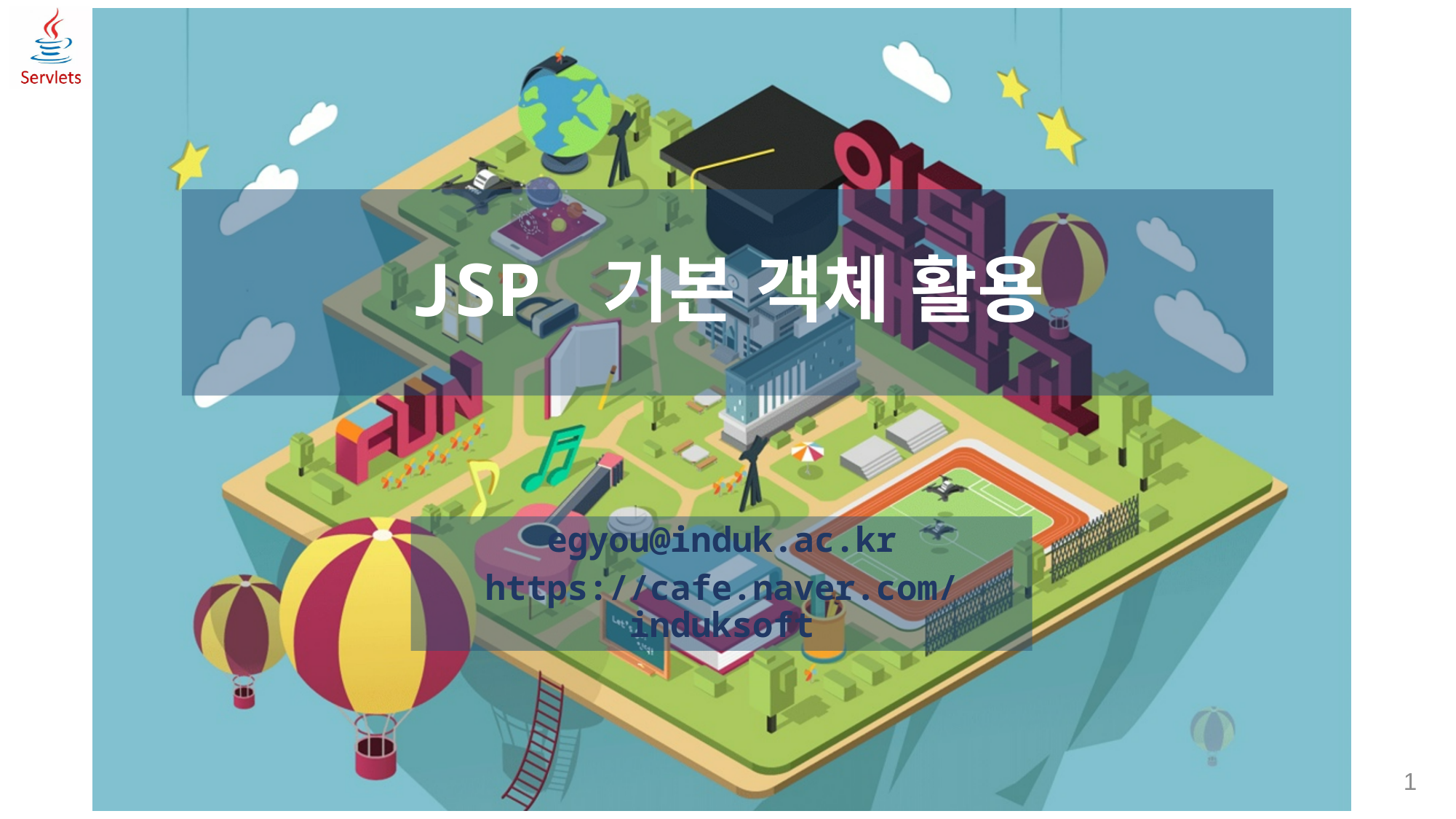

# JSP 기본 객체 활용
egyou@induk.ac.kr
https://cafe.naver.com/induksoft
1